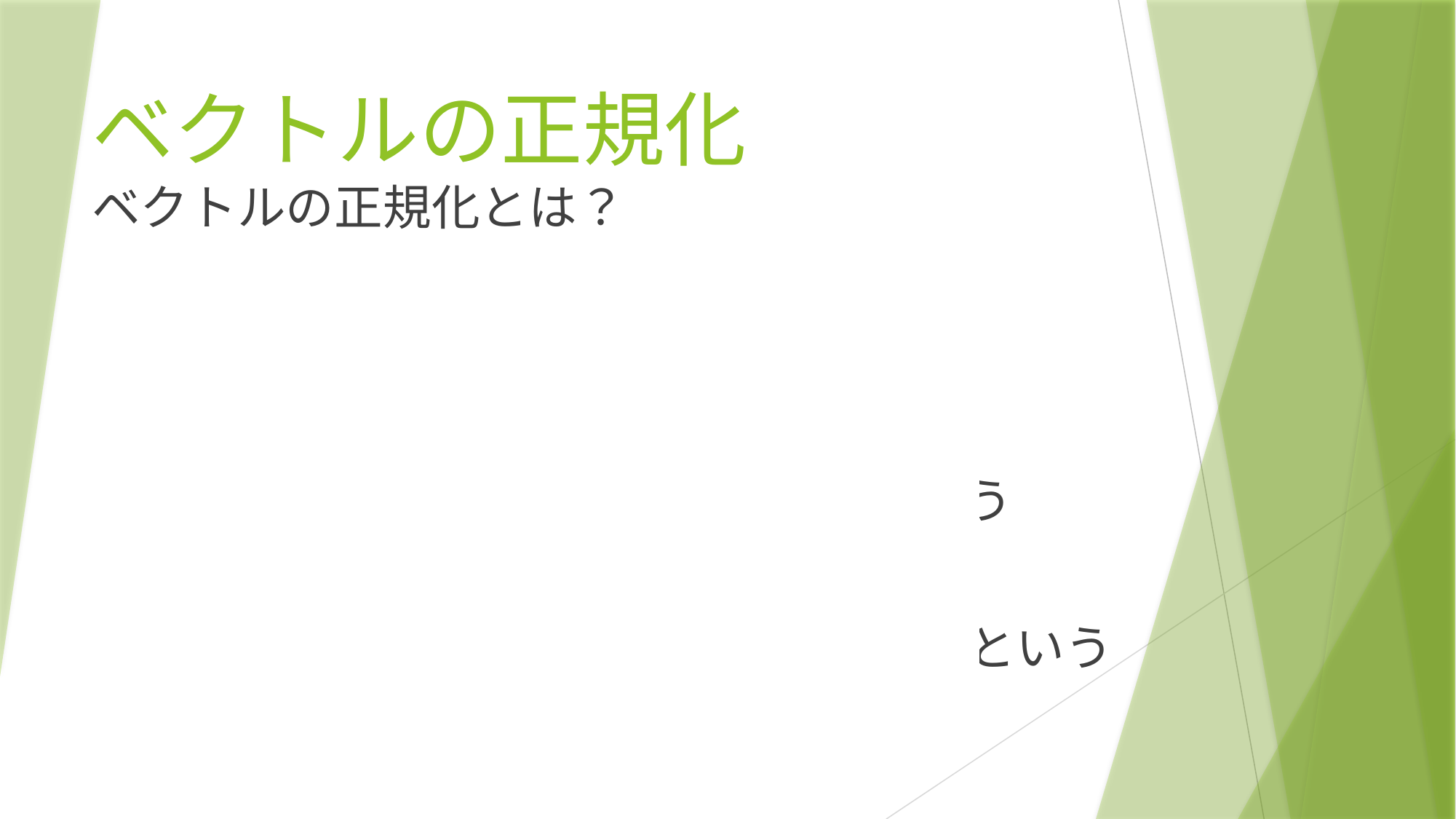

# ベクトルの正規化
ベクトルの正規化とは？

ベクトルの長さを1にすること

ベクトルの長さ、除算乗算を利用して行う

長さ1のベクトルのことを単位ベクトルという